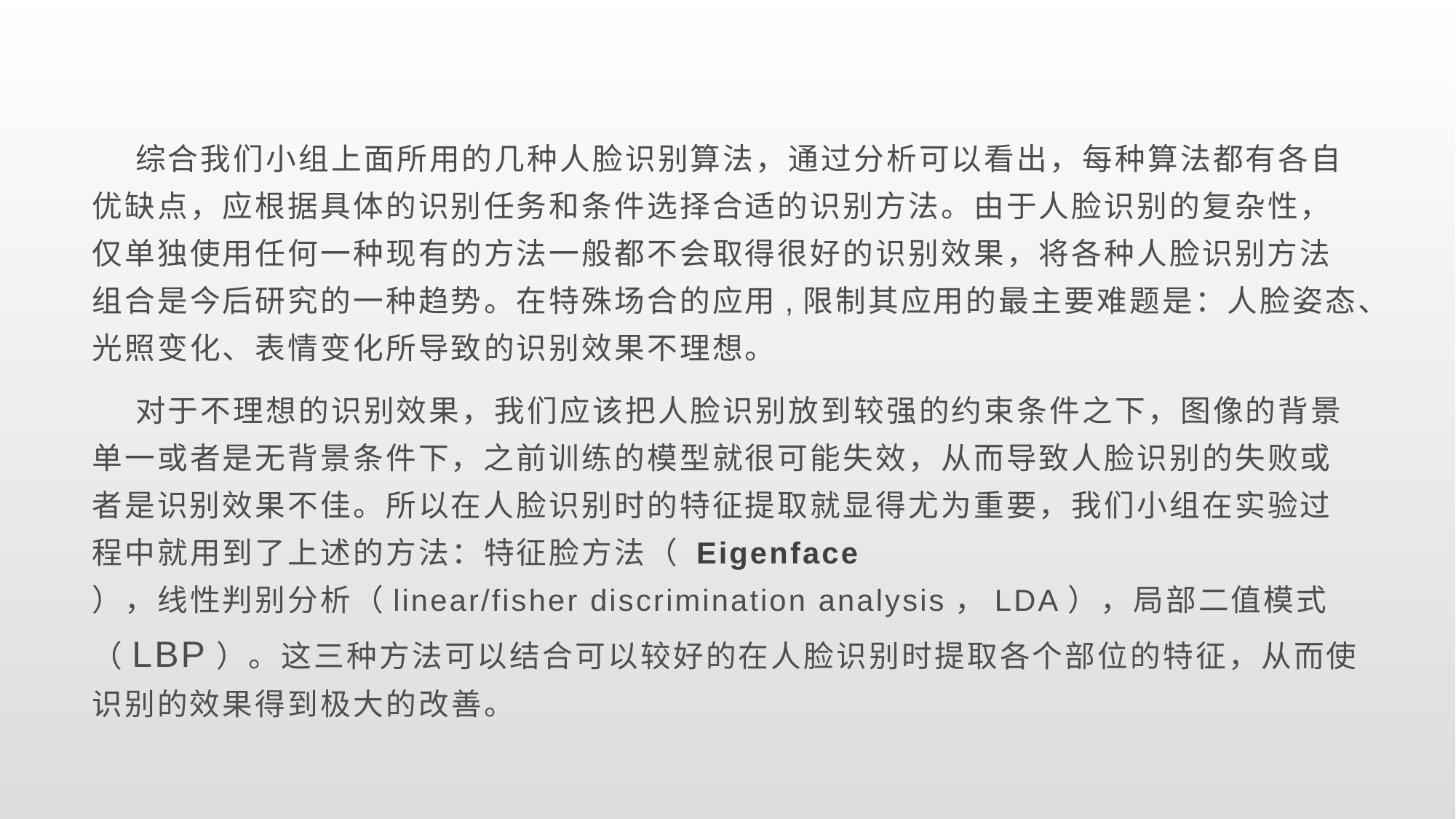

#
    综合我们小组上面所用的几种人脸识别算法，通过分析可以看出，每种算法都有各自优缺点，应根据具体的识别任务和条件选择合适的识别方法。由于人脸识别的复杂性，仅单独使用任何一种现有的方法一般都不会取得很好的识别效果，将各种人脸识别方法组合是今后研究的一种趋势。在特殊场合的应用,限制其应用的最主要难题是：人脸姿态、光照变化、表情变化所导致的识别效果不理想。
    对于不理想的识别效果，我们应该把人脸识别放到较强的约束条件之下，图像的背景单一或者是无背景条件下，之前训练的模型就很可能失效，从而导致人脸识别的失败或者是识别效果不佳。所以在人脸识别时的特征提取就显得尤为重要，我们小组在实验过程中就用到了上述的方法：特征脸方法（ Eigenface ），线性判别分析（linear/fisher discrimination analysis，LDA），局部二值模式（LBP）。这三种方法可以结合可以较好的在人脸识别时提取各个部位的特征，从而使识别的效果得到极大的改善。